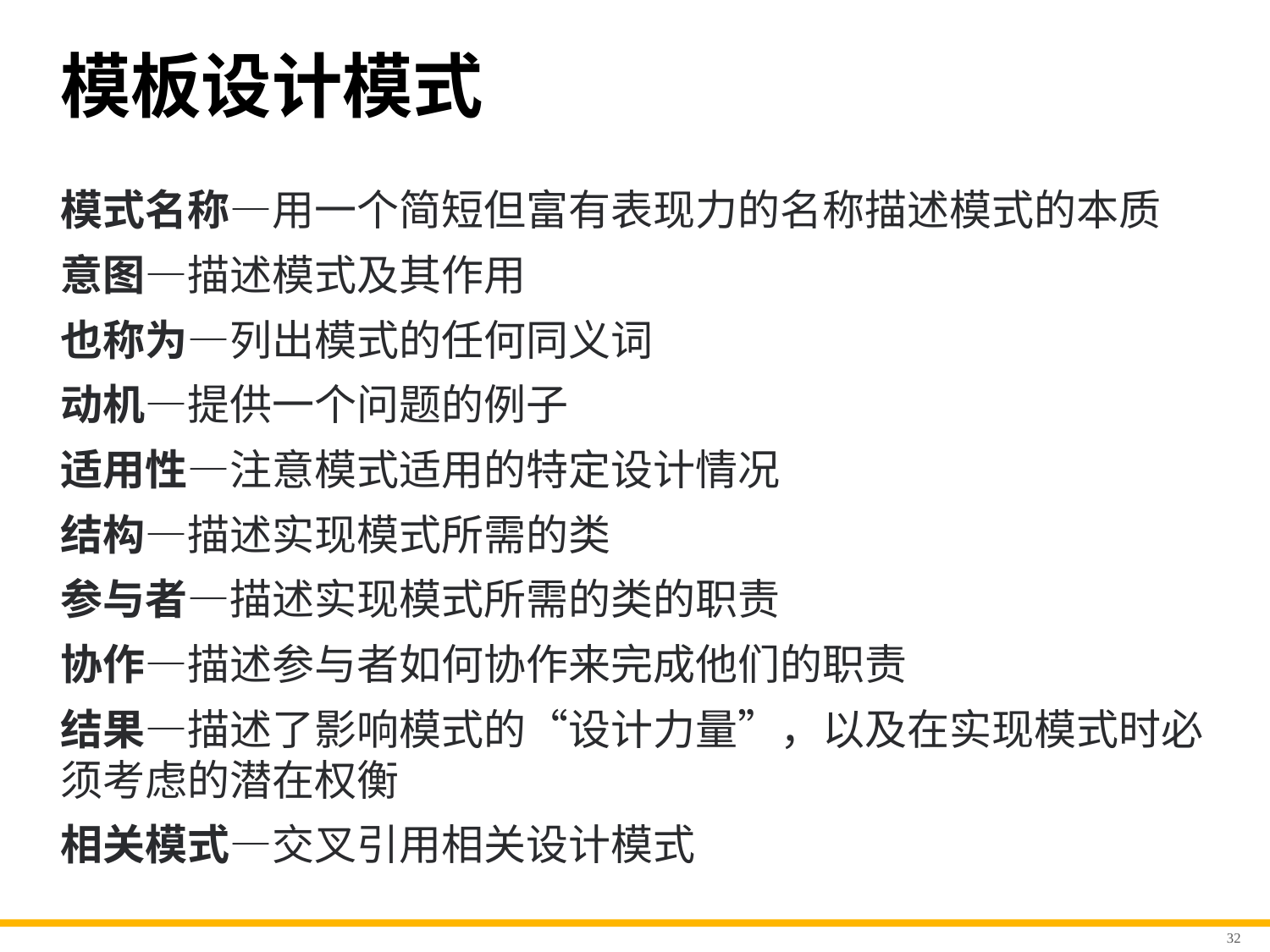

# 模板设计模式
模式名称—用一个简短但富有表现力的名称描述模式的本质
意图—描述模式及其作用
也称为—列出模式的任何同义词
动机—提供一个问题的例子
适用性—注意模式适用的特定设计情况
结构—描述实现模式所需的类
参与者—描述实现模式所需的类的职责
协作—描述参与者如何协作来完成他们的职责
结果—描述了影响模式的“设计力量”，以及在实现模式时必须考虑的潜在权衡
相关模式—交叉引用相关设计模式
32